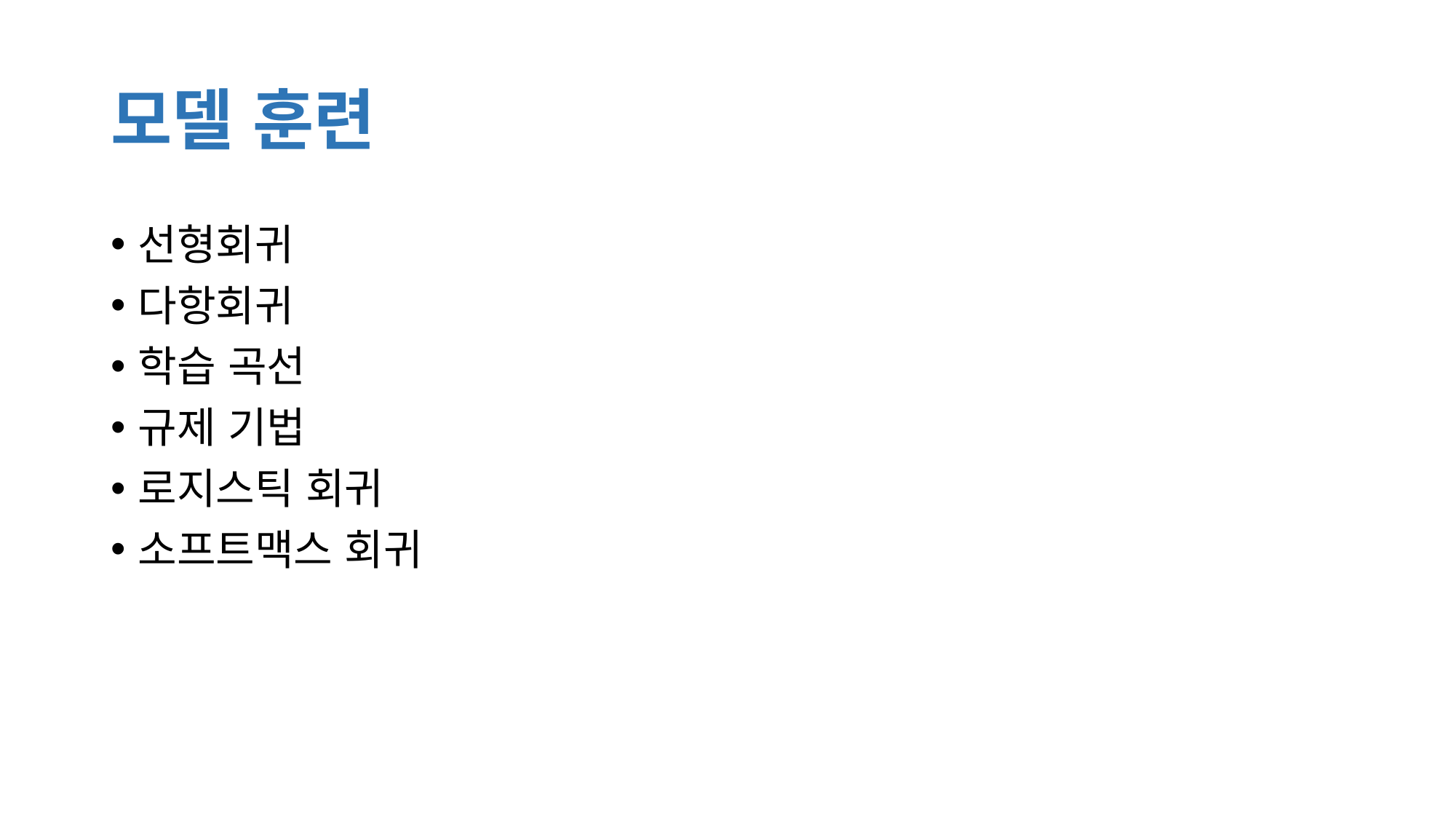

# 모델 훈련
선형회귀
다항회귀
학습 곡선
규제 기법
로지스틱 회귀
소프트맥스 회귀